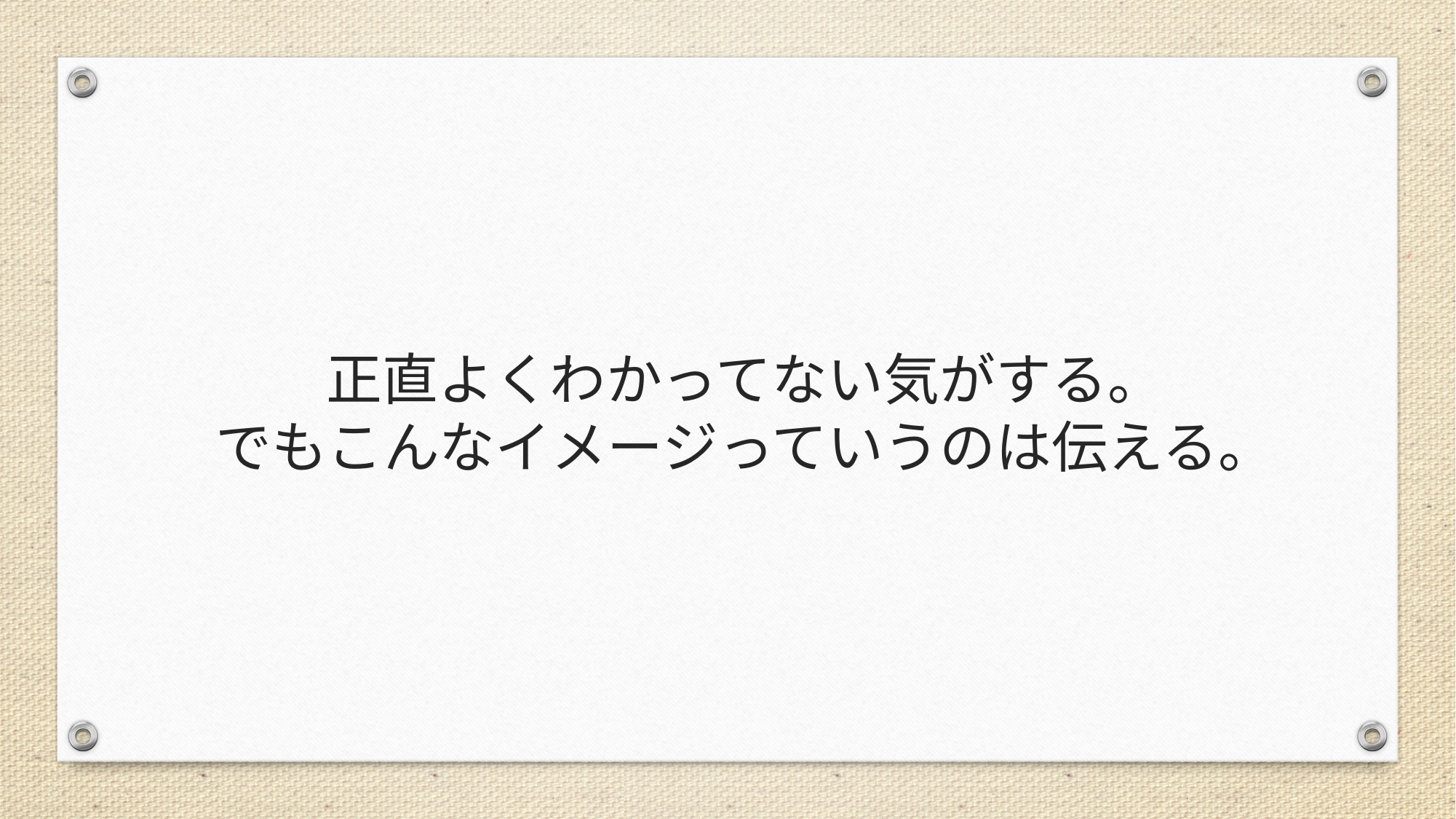

正直よくわかってない気がする。
でもこんなイメージっていうのは伝える。